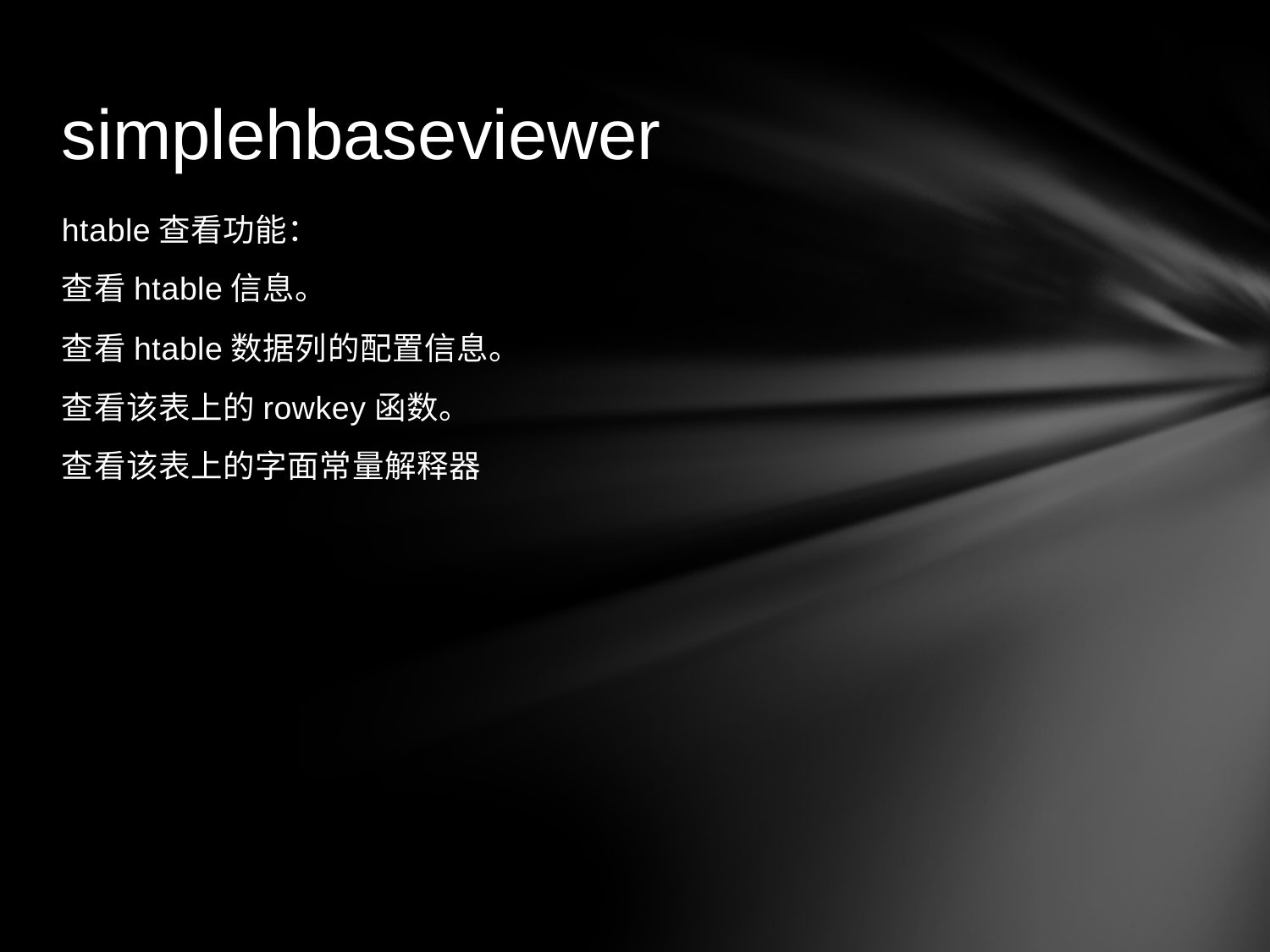

# simplehbaseviewer
htable查看功能：
查看htable信息。
查看htable数据列的配置信息。
查看该表上的rowkey函数。
查看该表上的字面常量解释器